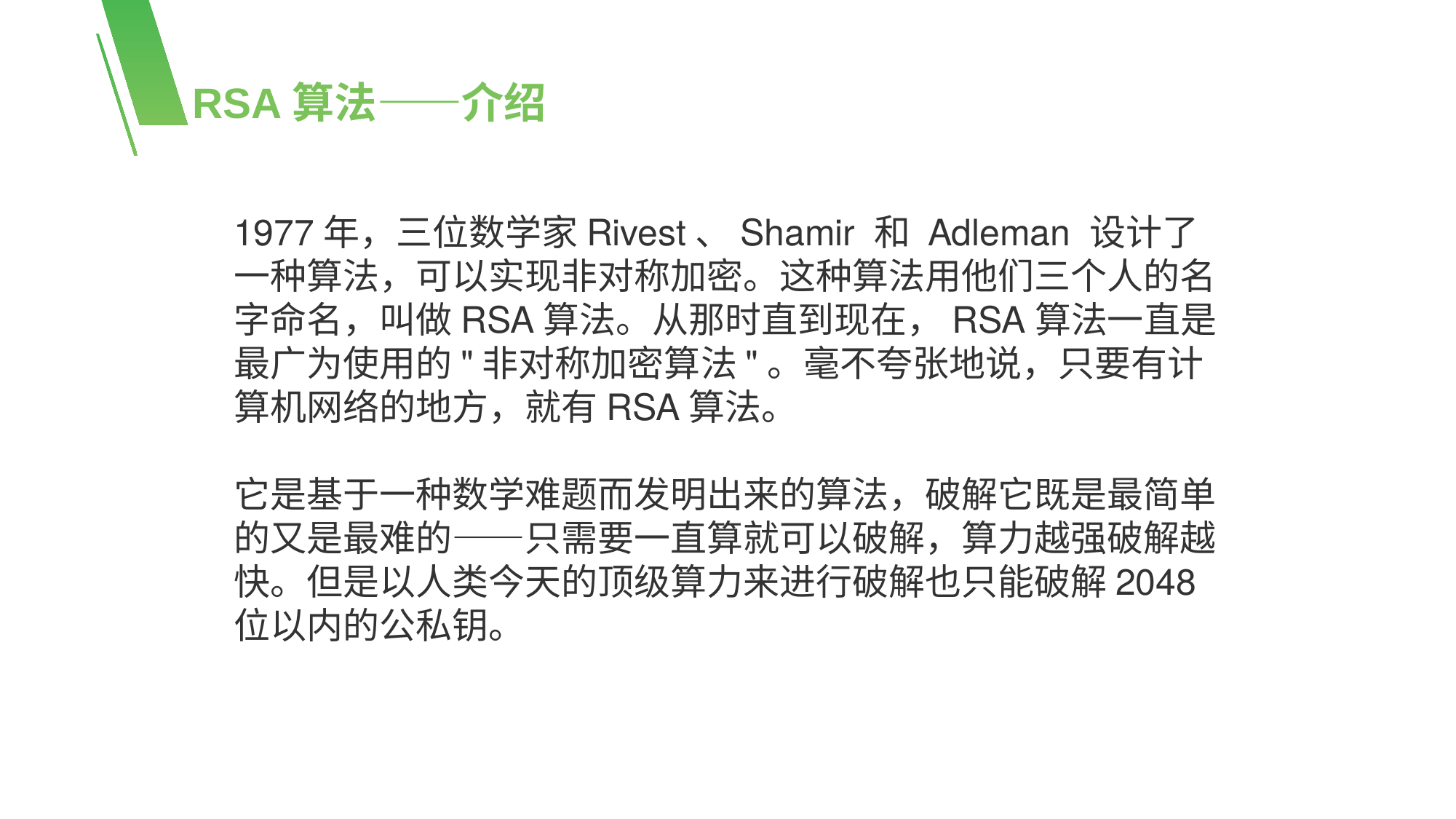

RSA算法——介绍
1977年，三位数学家Rivest、Shamir 和 Adleman 设计了一种算法，可以实现非对称加密。这种算法用他们三个人的名字命名，叫做RSA算法。从那时直到现在，RSA算法一直是最广为使用的"非对称加密算法"。毫不夸张地说，只要有计算机网络的地方，就有RSA算法。

它是基于一种数学难题而发明出来的算法，破解它既是最简单的又是最难的——只需要一直算就可以破解，算力越强破解越快。但是以人类今天的顶级算力来进行破解也只能破解2048位以内的公私钥。